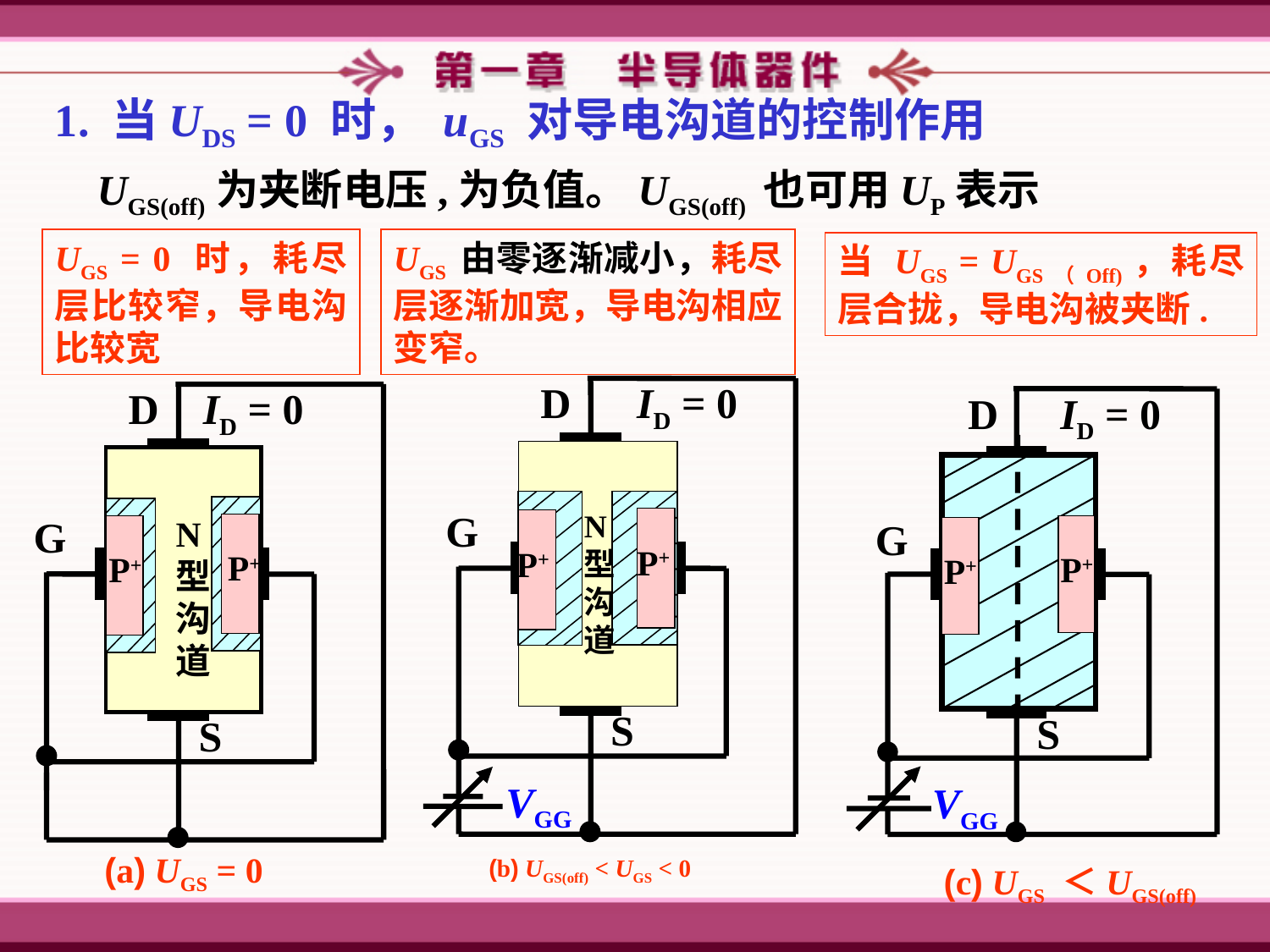

1. 当UDS = 0 时， uGS 对导电沟道的控制作用
UGS(off)为夹断电压,为负值。UGS(off) 也可用UP表示
UGS = 0 时，耗尽层比较窄，导电沟比较宽
UGS 由零逐渐减小，耗尽层逐渐加宽，导电沟相应变窄。
当 UGS = UGS（Off)，耗尽层合拢，导电沟被夹断.
D
ID = 0

G
N型沟道

P+
P+

S

(b) UGS(off) < UGS < 0
VGG
D
ID = 0

G
N型沟道

P+
P+

S

  (a) UGS = 0
D
ID = 0

G

P+
P+

S

  (c) UGS ＜UGS(off)
VGG